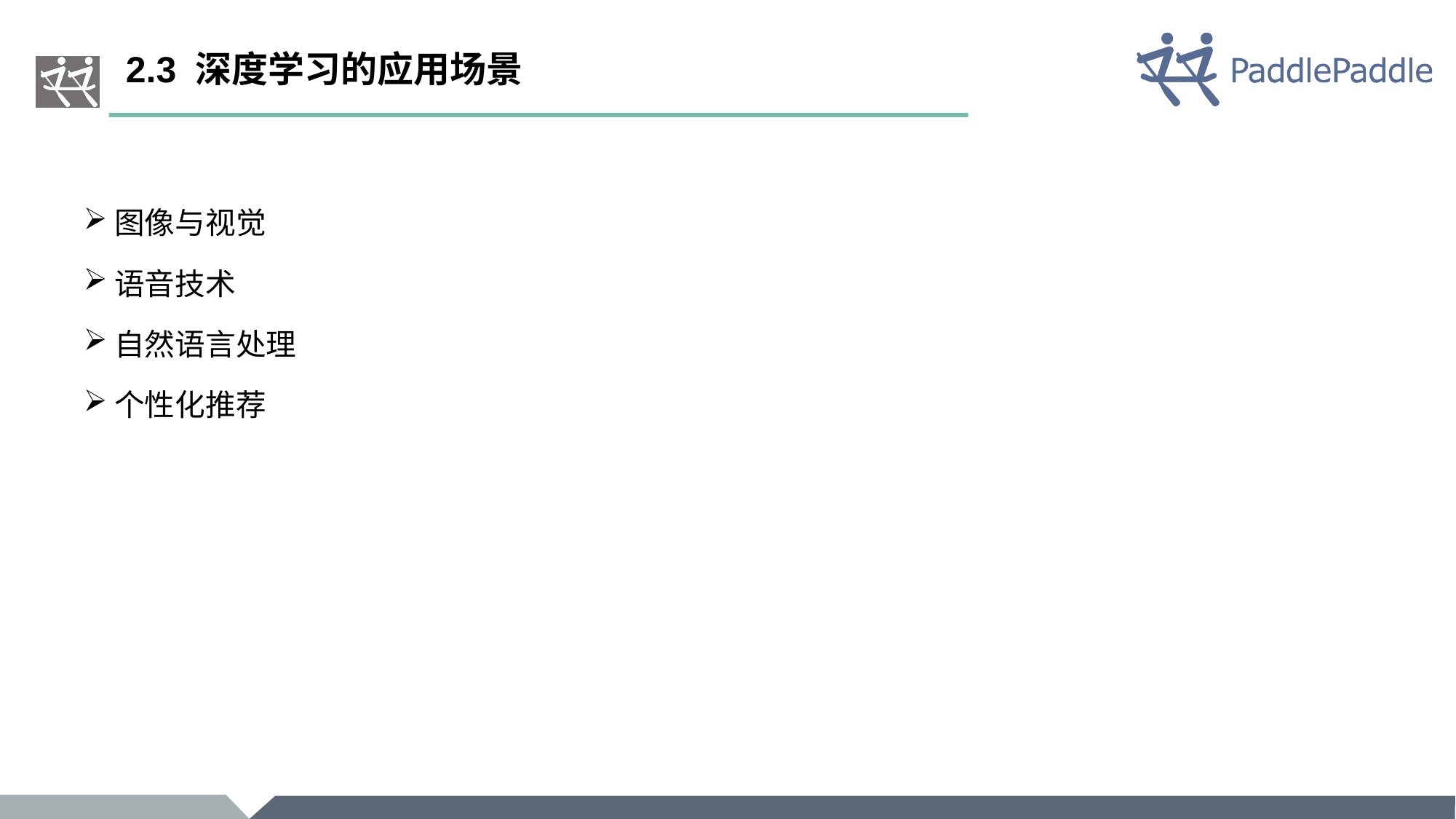

# 2.3 深度学习的应用场景

图像与视觉
语音技术
自然语言处理
个性化推荐